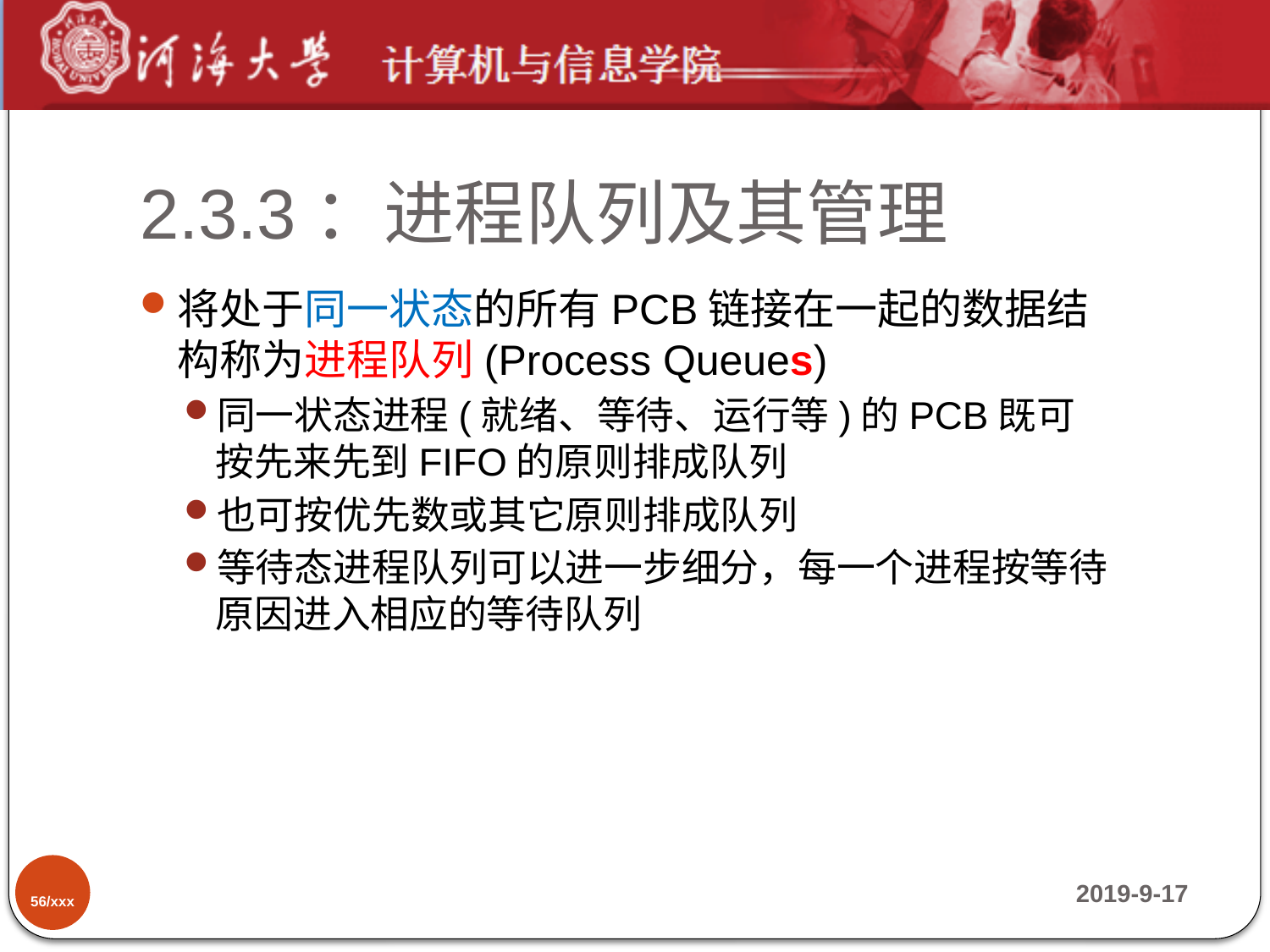

# 2.3.3：进程队列及其管理
将处于同一状态的所有PCB链接在一起的数据结构称为进程队列(Process Queues)
同一状态进程(就绪、等待、运行等)的PCB既可按先来先到FIFO的原则排成队列
也可按优先数或其它原则排成队列
等待态进程队列可以进一步细分，每一个进程按等待原因进入相应的等待队列

56/xxx
2019-9-17